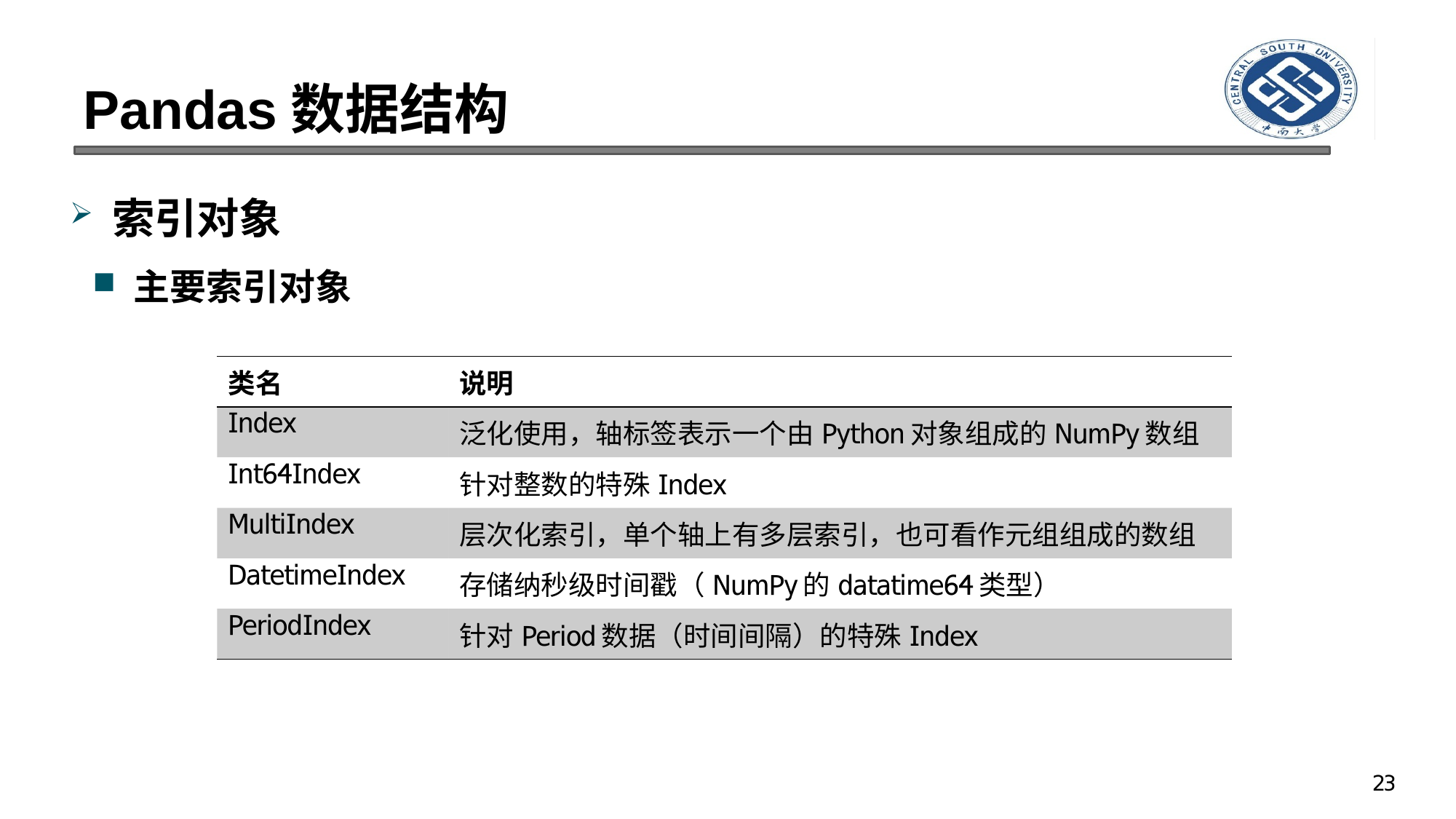

# Pandas数据结构
索引对象
主要索引对象

| 类名 | 说明 |
| --- | --- |
| Index | 泛化使用，轴标签表示一个由Python对象组成的NumPy数组 |
| Int64Index | 针对整数的特殊Index |
| MultiIndex | 层次化索引，单个轴上有多层索引，也可看作元组组成的数组 |
| DatetimeIndex | 存储纳秒级时间戳（NumPy的datatime64类型） |
| PeriodIndex | 针对Period数据（时间间隔）的特殊Index |
23